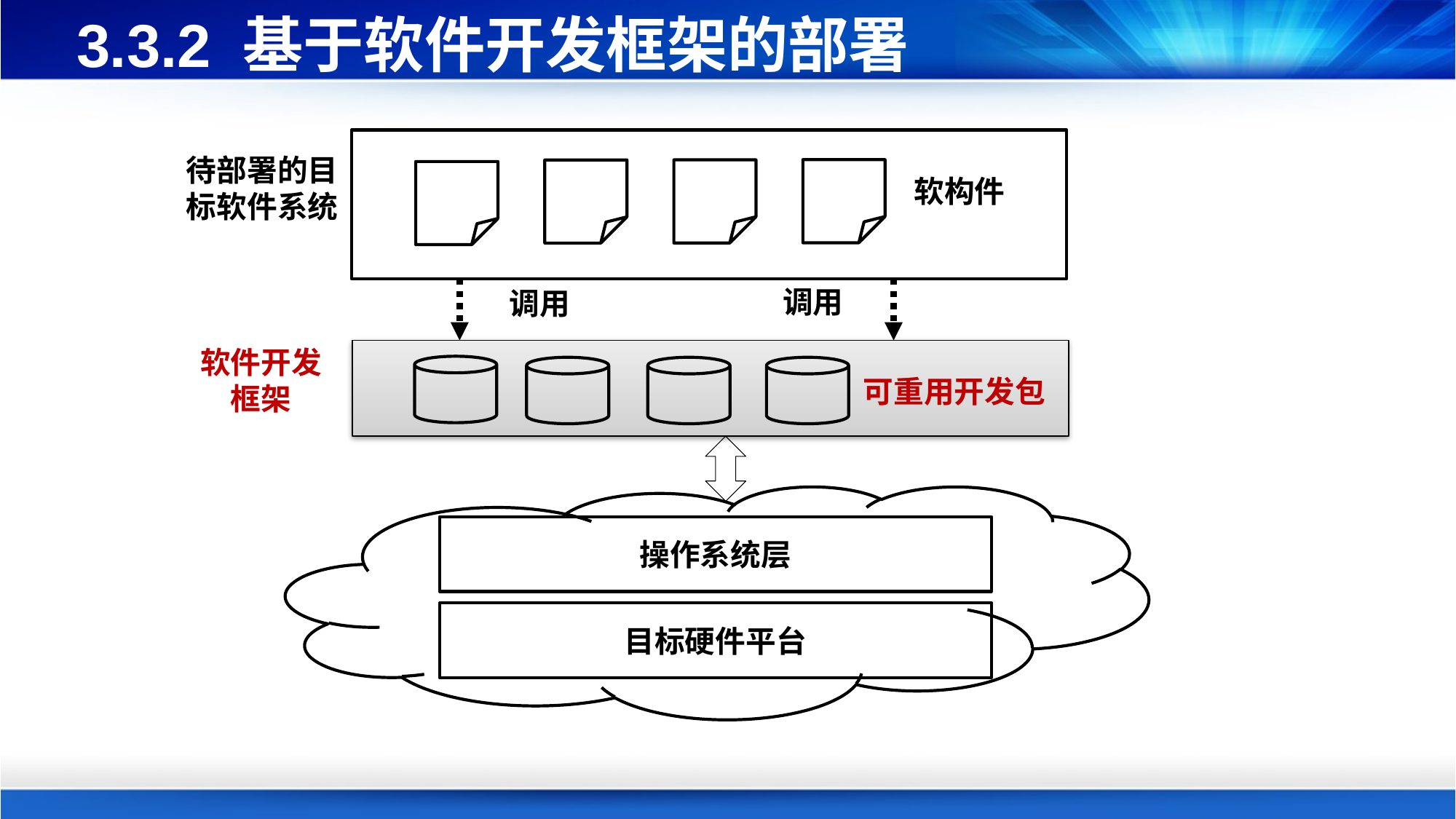

# 3.3.2 基于软件开发框架的部署

待部署的目标软件系统

软构件
调用
调用
软件开发
框架

可重用开发包

操作系统层
目标硬件平台